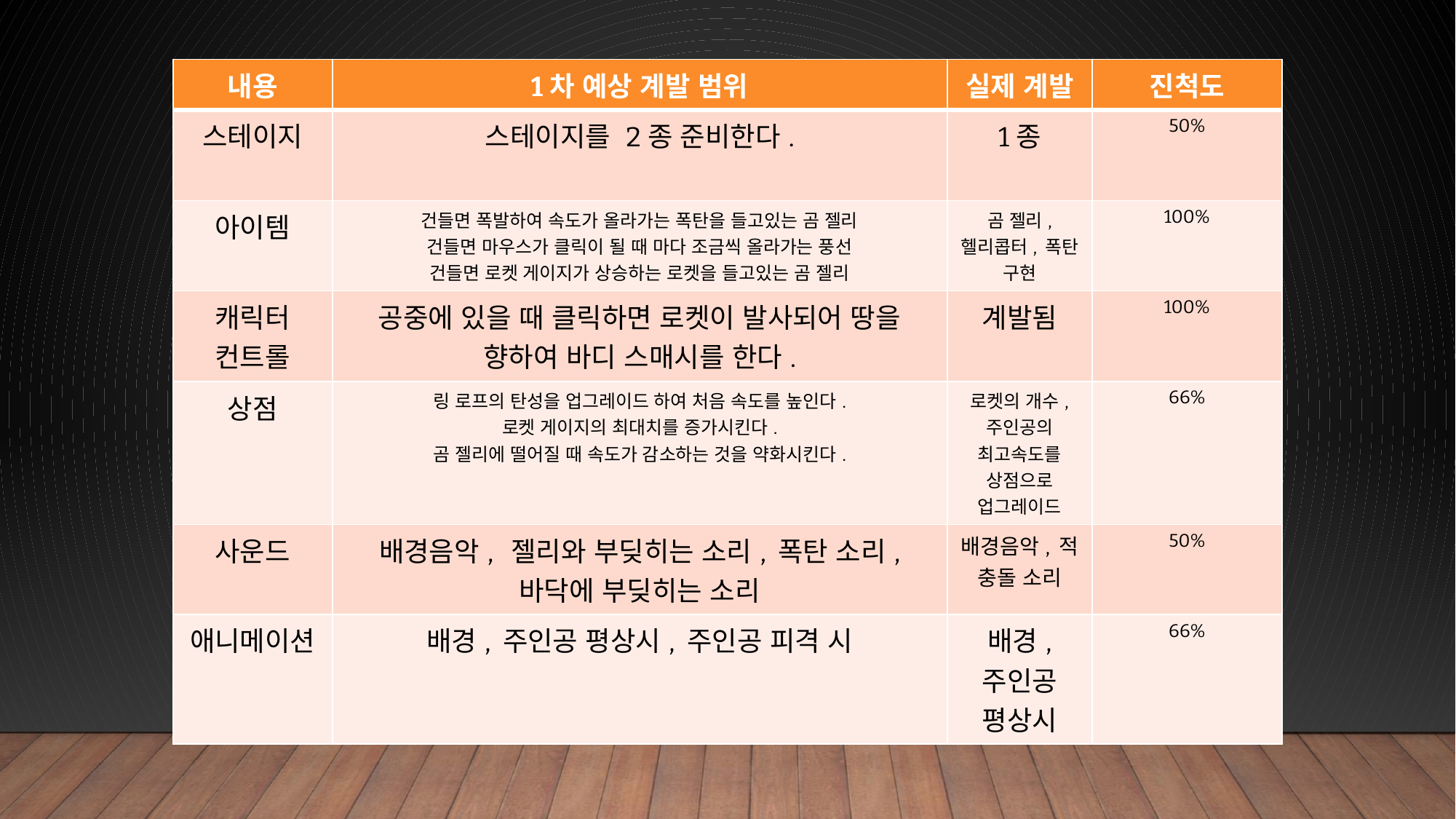

| 내용 | 1차 예상 계발 범위 | 실제 계발 | 진척도 |
| --- | --- | --- | --- |
| 스테이지 | 스테이지를 2종 준비한다. | 1종 | 50% |
| 아이템 | 건들면 폭발하여 속도가 올라가는 폭탄을 들고있는 곰 젤리 건들면 마우스가 클릭이 될 때 마다 조금씩 올라가는 풍선 건들면 로켓 게이지가 상승하는 로켓을 들고있는 곰 젤리 | 곰 젤리, 헬리콥터, 폭탄 구현 | 100% |
| 캐릭터 컨트롤 | 공중에 있을 때 클릭하면 로켓이 발사되어 땅을 향하여 바디 스매시를 한다. | 계발됨 | 100% |
| 상점 | 링 로프의 탄성을 업그레이드 하여 처음 속도를 높인다. 로켓 게이지의 최대치를 증가시킨다. 곰 젤리에 떨어질 때 속도가 감소하는 것을 약화시킨다. | 로켓의 개수, 주인공의 최고속도를 상점으로 업그레이드 | 66% |
| 사운드 | 배경음악, 젤리와 부딪히는 소리, 폭탄 소리, 바닥에 부딪히는 소리 | 배경음악, 적 충돌 소리 | 50% |
| 애니메이션 | 배경, 주인공 평상시, 주인공 피격 시 | 배경, 주인공 평상시 | 66% |